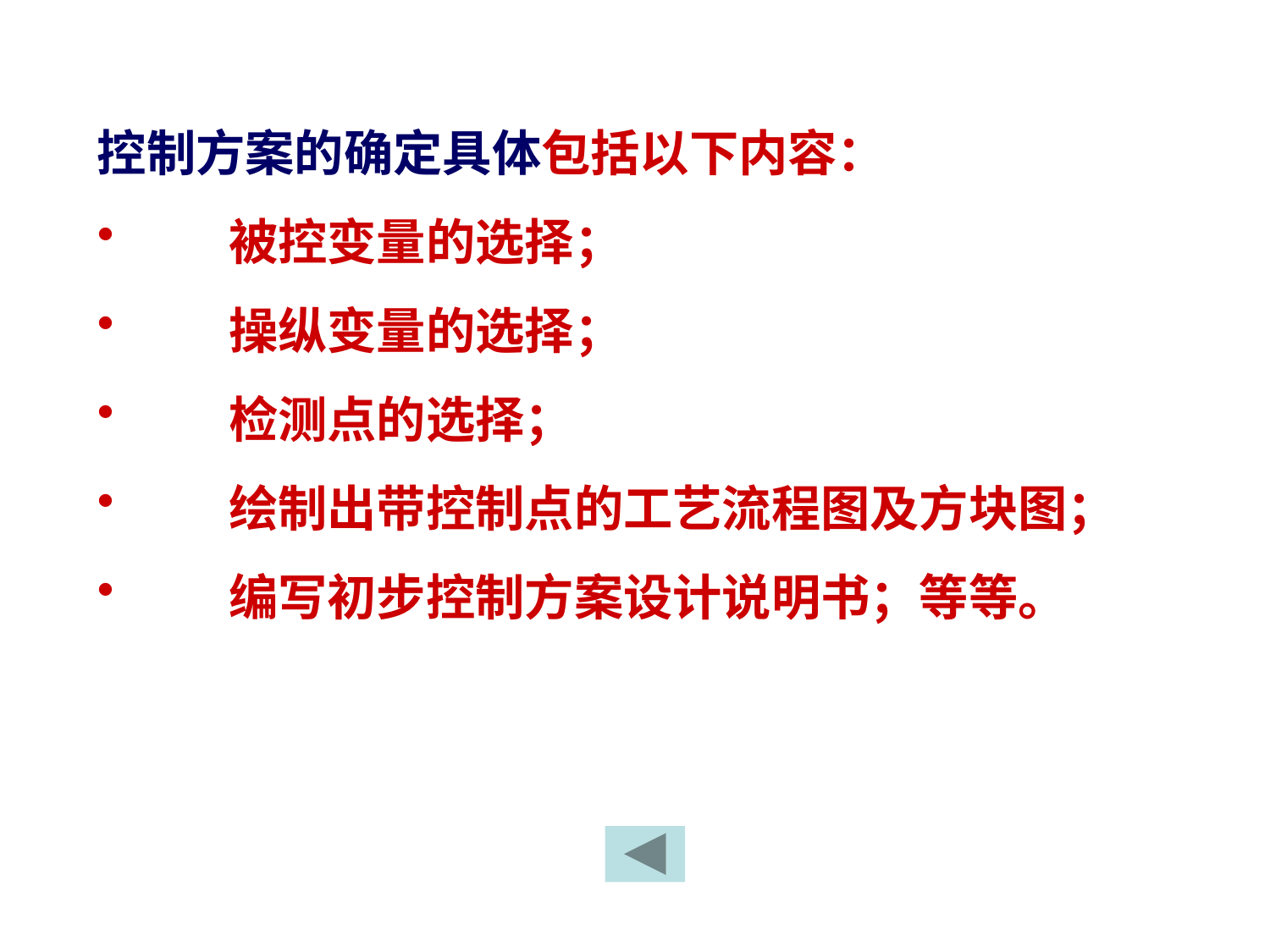

控制方案的确定具体包括以下内容：
        被控变量的选择；
        操纵变量的选择；
        检测点的选择；
        绘制出带控制点的工艺流程图及方块图；
        编写初步控制方案设计说明书；等等。